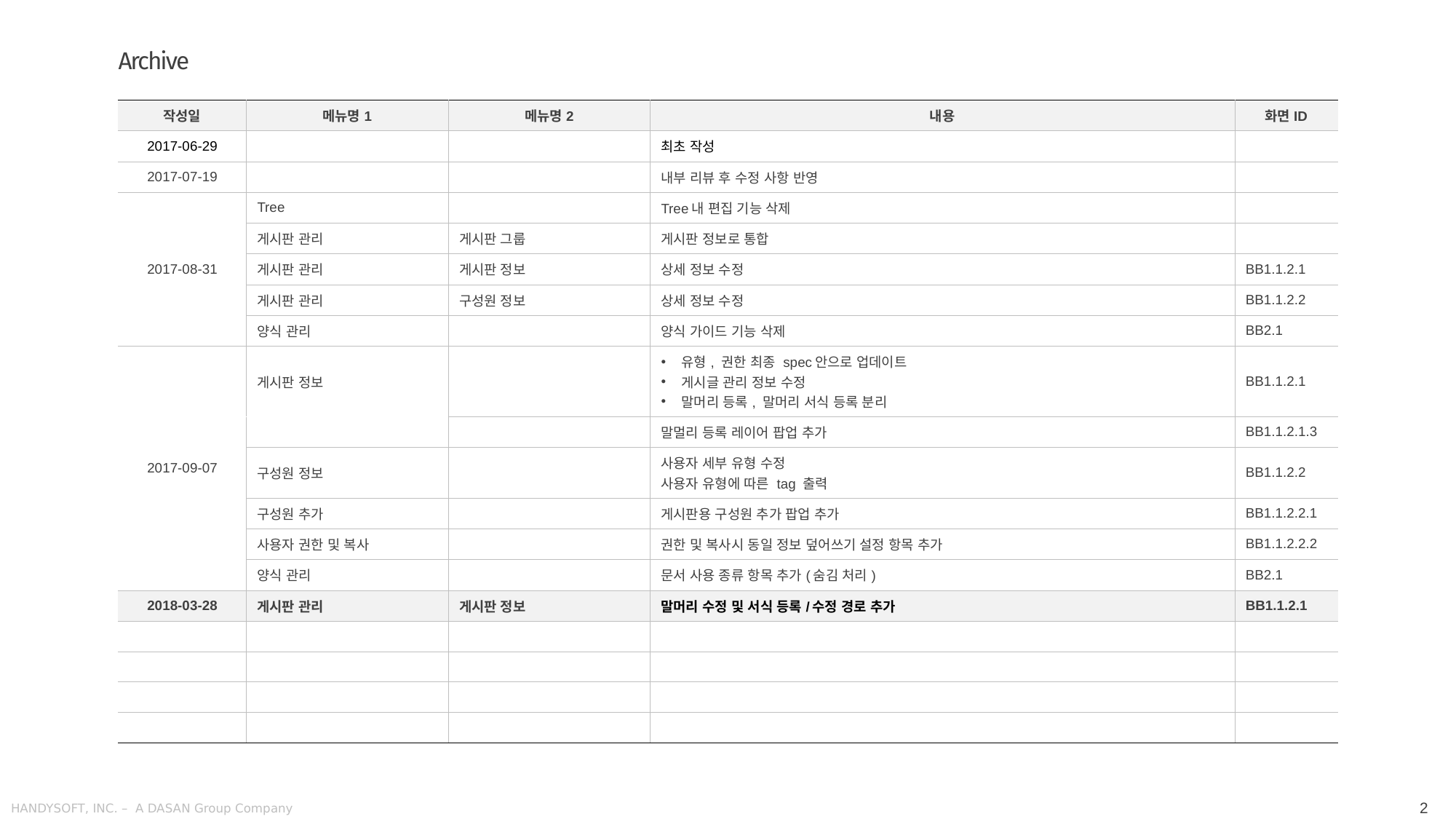

Archive
| 작성일 | 메뉴명1 | 메뉴명2 | 내용 | 화면ID |
| --- | --- | --- | --- | --- |
| 2017-06-29 |  |  | 최초 작성 |  |
| 2017-07-19 |  |  | 내부 리뷰 후 수정 사항 반영 |  |
| 2017-08-31 | Tree |  | Tree내 편집 기능 삭제 |  |
|  | 게시판 관리 | 게시판 그룹 | 게시판 정보로 통합 |  |
|  | 게시판 관리 | 게시판 정보 | 상세 정보 수정 | BB1.1.2.1 |
|  | 게시판 관리 | 구성원 정보 | 상세 정보 수정 | BB1.1.2.2 |
|  | 양식 관리 |  | 양식 가이드 기능 삭제 | BB2.1 |
| 2017-09-07 | 게시판 정보 |  | 유형, 권한 최종 spec안으로 업데이트 게시글 관리 정보 수정 말머리 등록, 말머리 서식 등록 분리 | BB1.1.2.1 |
|  |  |  | 말멀리 등록 레이어 팝업 추가 | BB1.1.2.1.3 |
|  | 구성원 정보 |  | 사용자 세부 유형 수정 사용자 유형에 따른 tag 출력 | BB1.1.2.2 |
|  | 구성원 추가 |  | 게시판용 구성원 추가 팝업 추가 | BB1.1.2.2.1 |
|  | 사용자 권한 및 복사 |  | 권한 및 복사시 동일 정보 덮어쓰기 설정 항목 추가 | BB1.1.2.2.2 |
|  | 양식 관리 |  | 문서 사용 종류 항목 추가(숨김 처리) | BB2.1 |
| 2018-03-28 | 게시판 관리 | 게시판 정보 | 말머리 수정 및 서식 등록/수정 경로 추가 | BB1.1.2.1 |
|  |  |  |  |  |
|  |  |  |  |  |
|  |  |  |  |  |
|  |  |  |  |  |